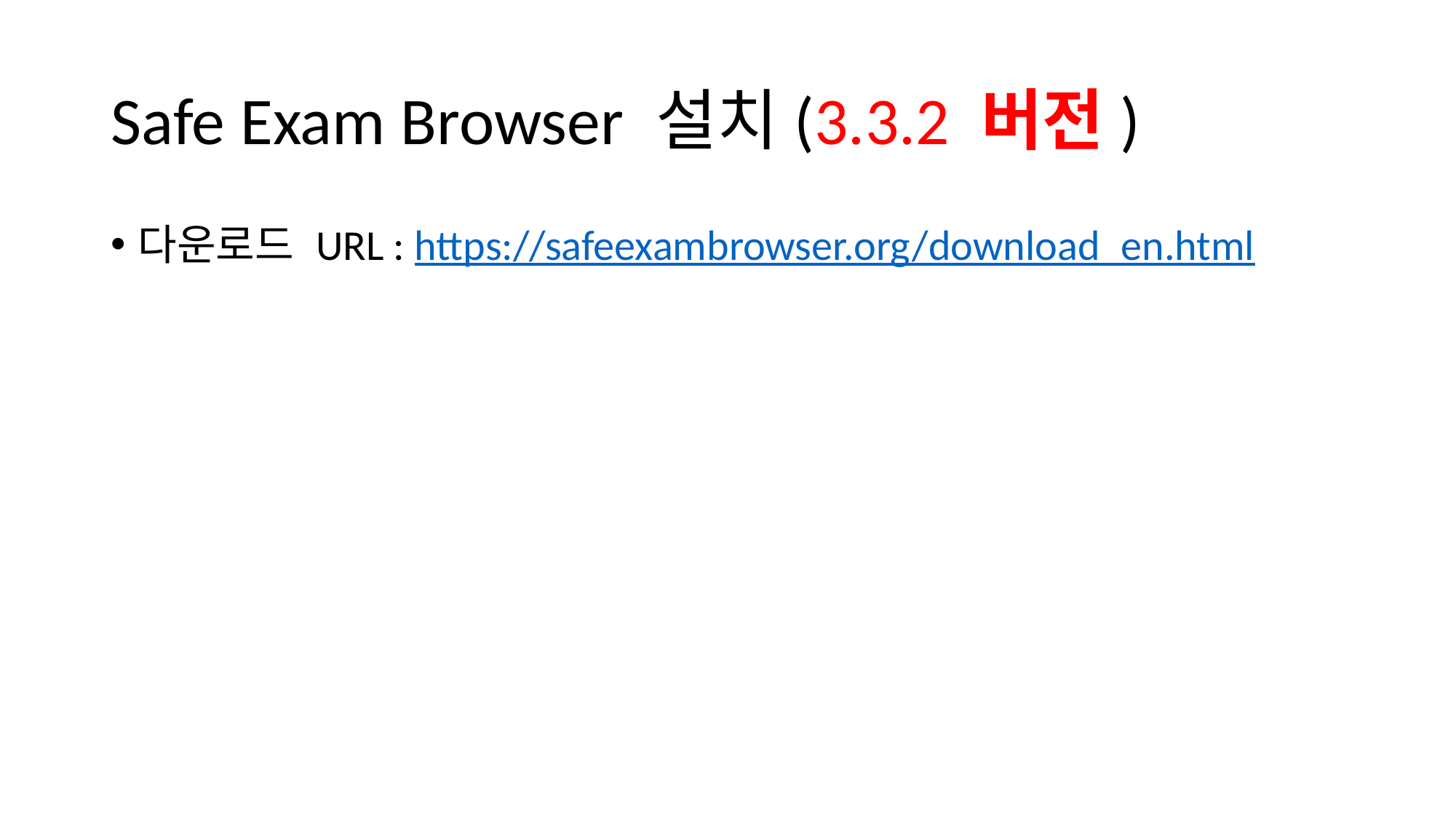

# Safe Exam Browser 설치(3.3.2 버전)
다운로드 URL : https://safeexambrowser.org/download_en.html